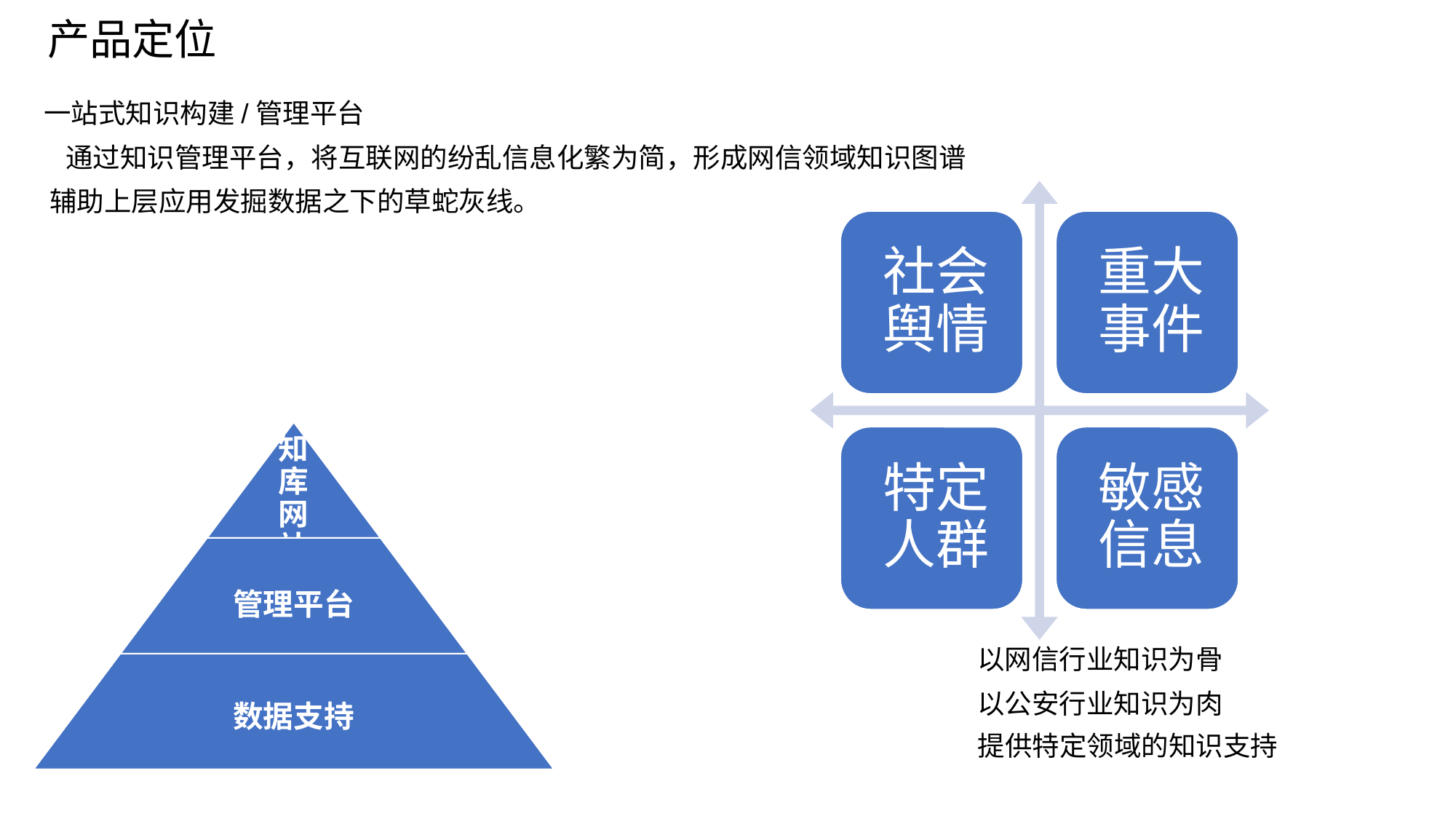

# 产品定位
一站式知识构建/管理平台
通过知识管理平台，将互联网的纷乱信息化繁为简，形成网信领域知识图谱
辅助上层应用发掘数据之下的草蛇灰线。
社会舆情
重大事件
特定人群
敏感信息
知库网站
管理平台
数据支持
以网信行业知识为骨
以公安行业知识为肉
提供特定领域的知识支持